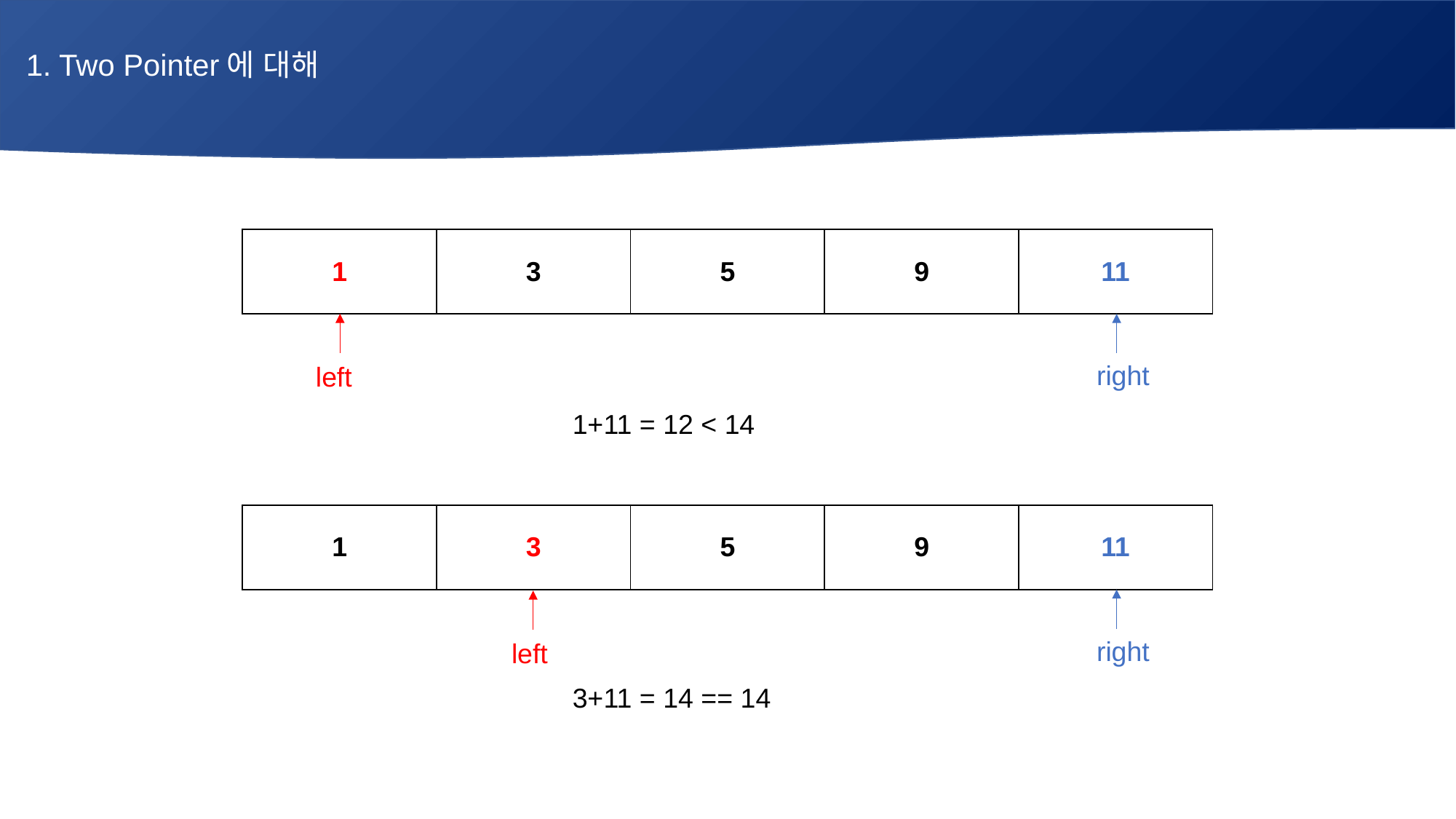

1. Two Pointer에 대해
# 매주 1 과제 LV2
| 1 | 3 | 5 | 9 | 11 |
| --- | --- | --- | --- | --- |
right
left
1+11 = 12 < 14
| 1 | 3 | 5 | 9 | 11 |
| --- | --- | --- | --- | --- |
right
left
3+11 = 14 == 14